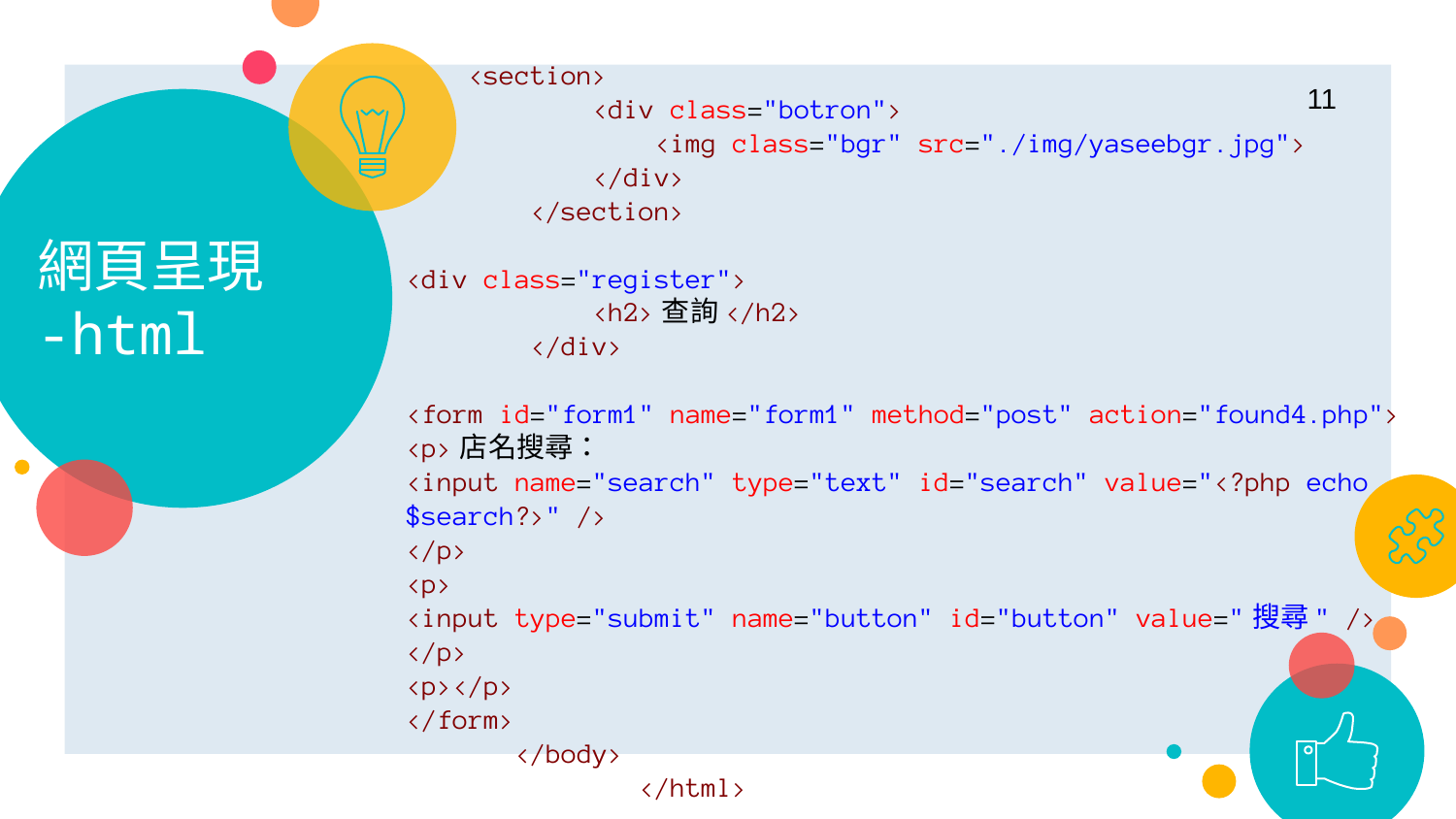

<section>
            <div class="botron">
                <img class="bgr" src="./img/yaseebgr.jpg">
            </div>
        </section>
<div class="register">
            <h2>查詢</h2>
        </div>
<form id="form1" name="form1" method="post" action="found4.php">
<p>店名搜尋：
<input name="search" type="text" id="search" value="<?php echo $search?>" />
</p>
<p>
<input type="submit" name="button" id="button" value="搜尋" />
</p>
<p></p>
</form>
       </body>
               </html>
11
# 網頁呈現 -html